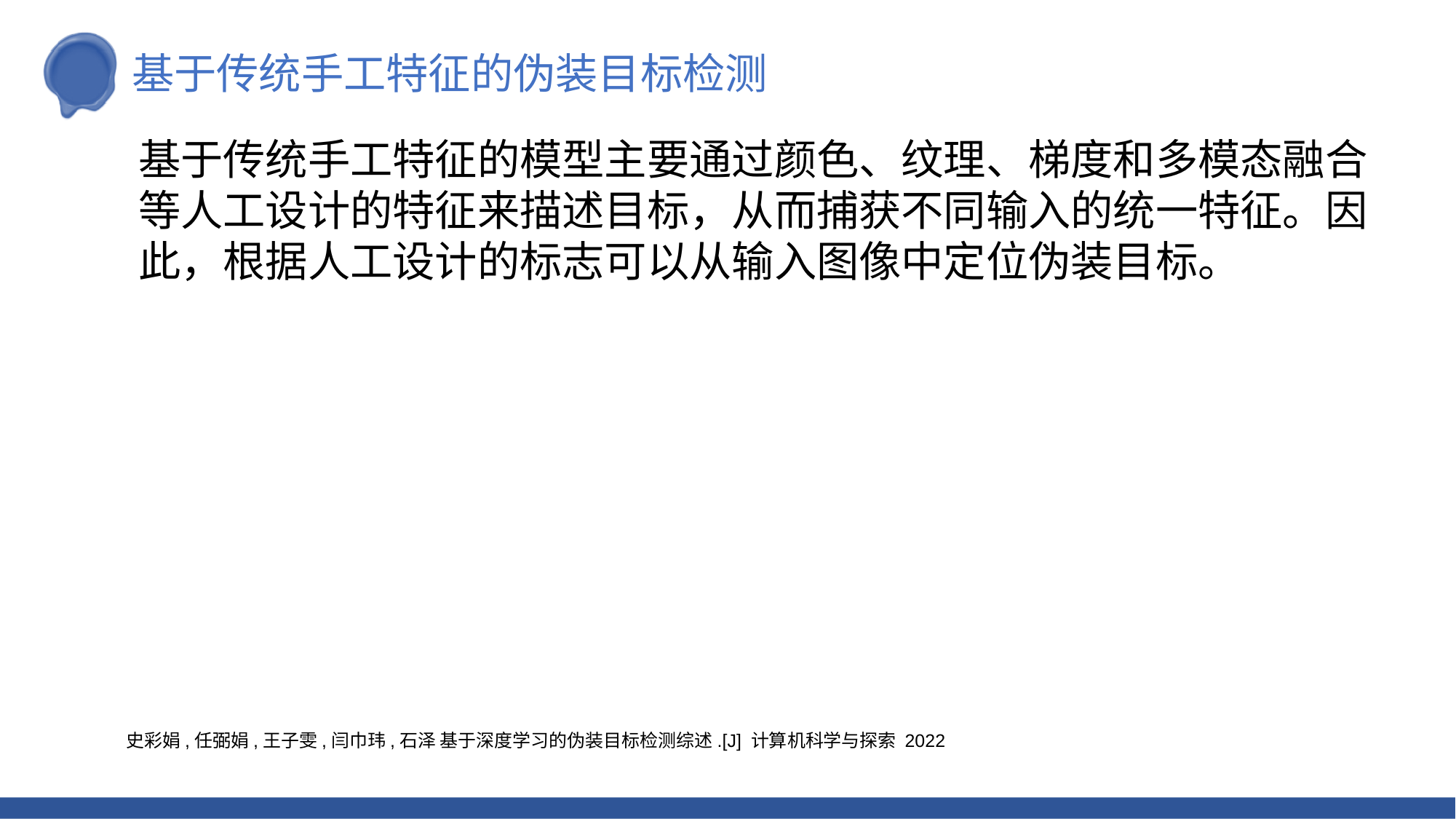

基于传统手工特征的伪装目标检测
基于传统手工特征的模型主要通过颜色、纹理、梯度和多模态融合等人工设计的特征来描述目标，从而捕获不同输入的统一特征。因此，根据人工设计的标志可以从输入图像中定位伪装目标。

史彩娟,任弼娟,王子雯,闫巾玮,石泽 基于深度学习的伪装目标检测综述.[J] 计算机科学与探索 2022